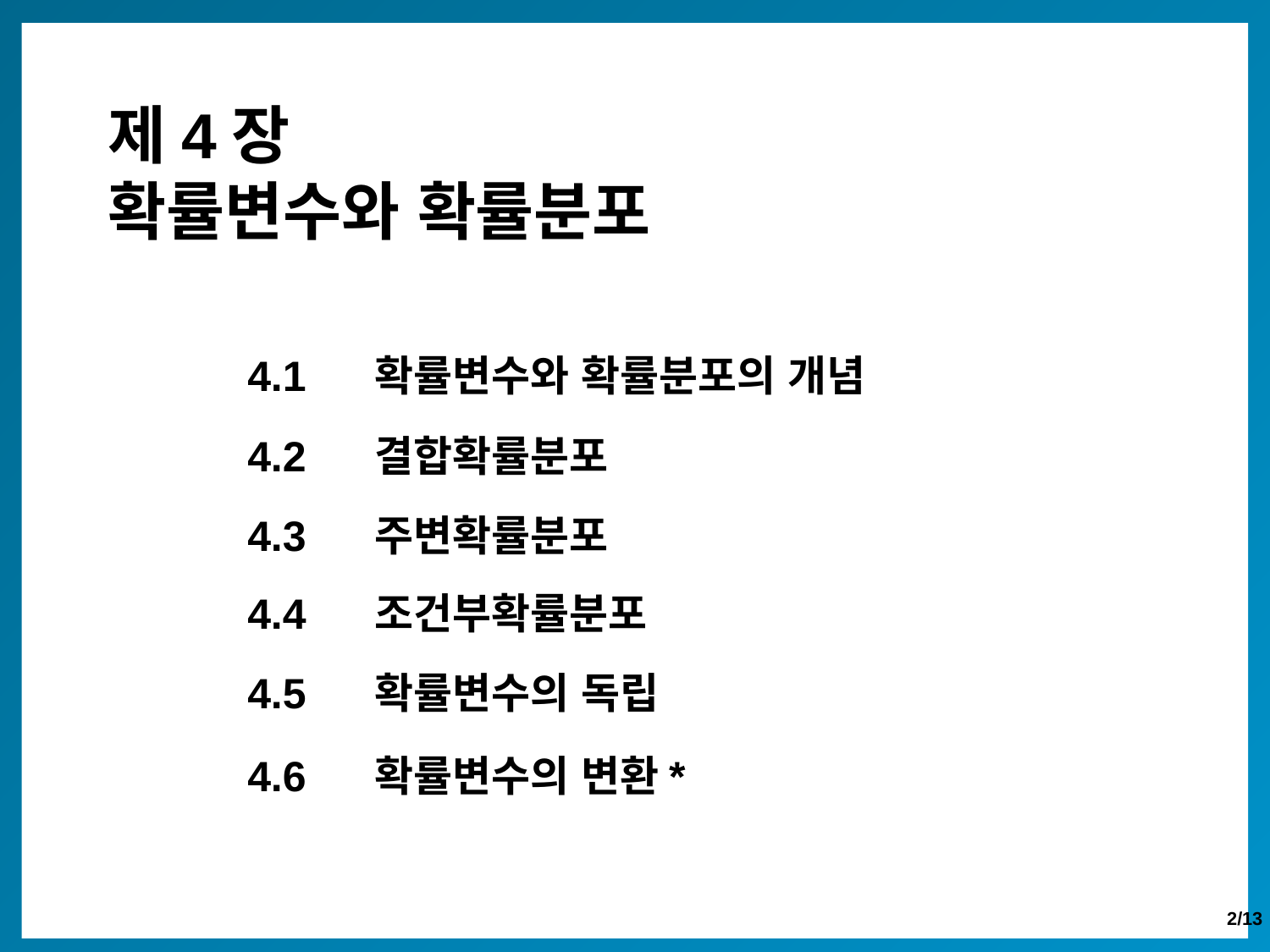

제4장
확률변수와 확률분포
4.1	확률변수와 확률분포의 개념
4.2	결합확률분포
4.3	주변확률분포
4.4	조건부확률분포
4.5	확률변수의 독립
4.6	확률변수의 변환*